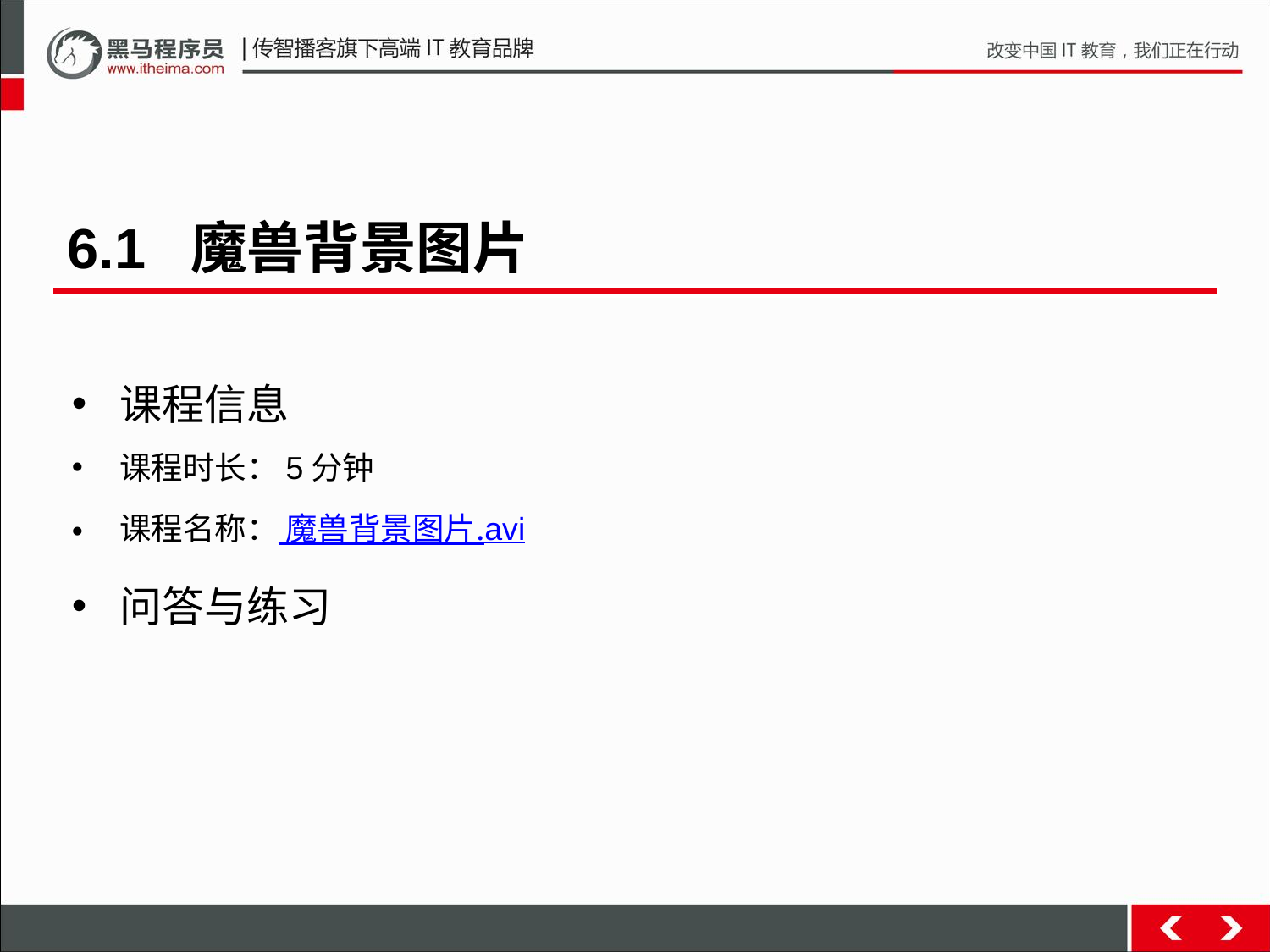

6.1  魔兽背景图片
课程信息
课程时长：5分钟
课程名称： 魔兽背景图片.avi
问答与练习